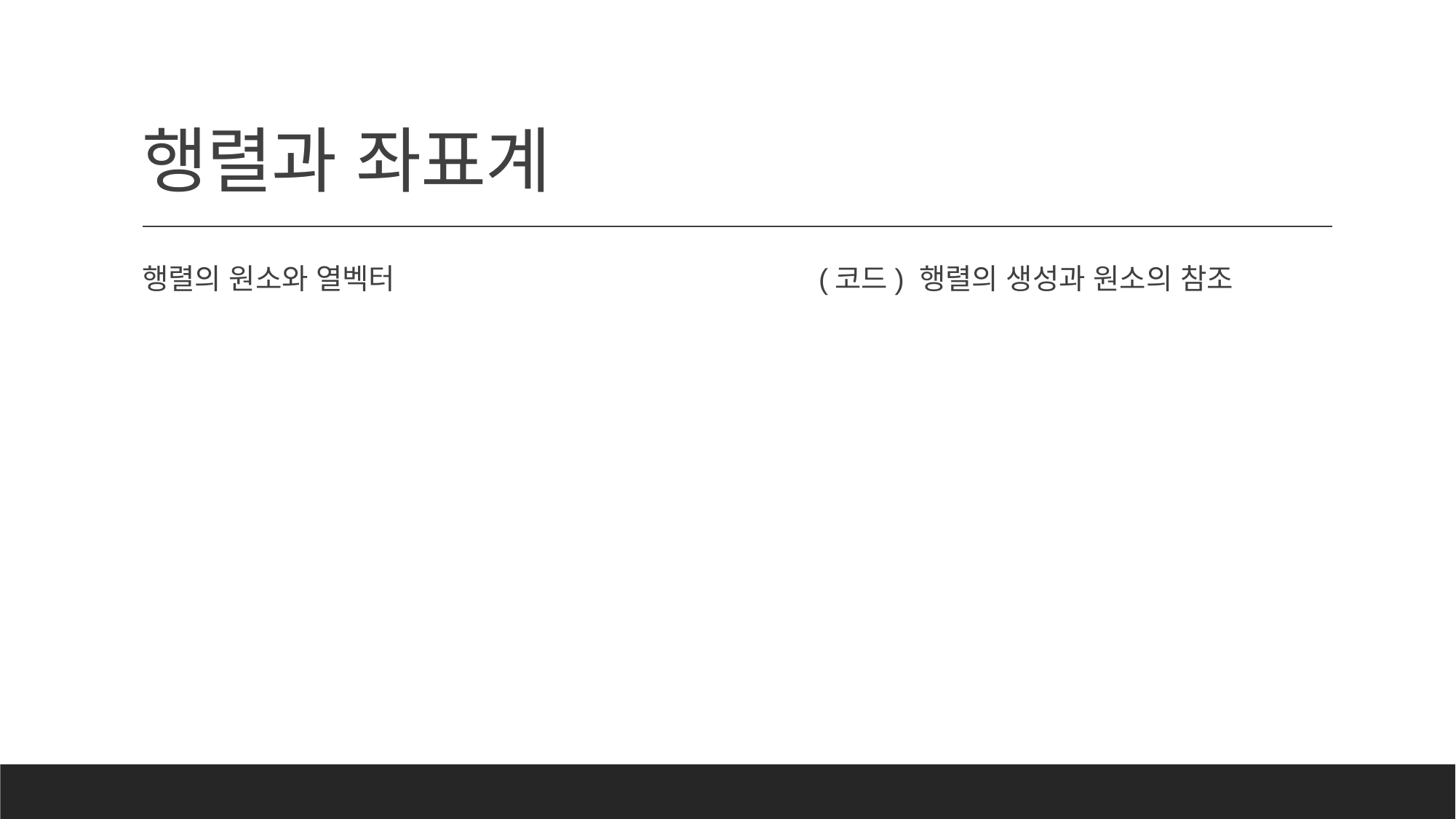

# 행렬과 좌표계
(코드) 행렬의 생성과 원소의 참조
행렬의 원소와 열벡터